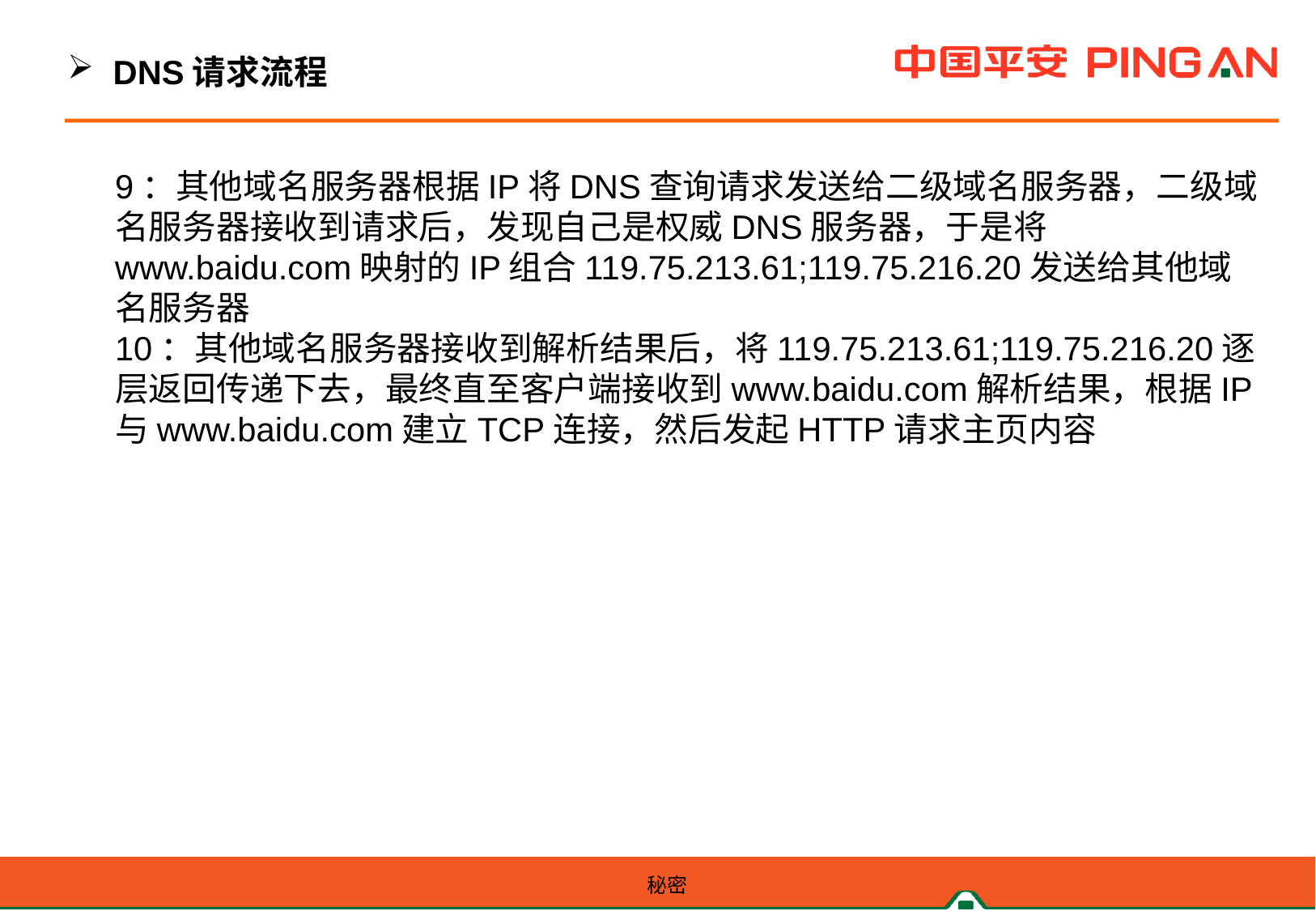

DNS请求流程
9：其他域名服务器根据IP将DNS查询请求发送给二级域名服务器，二级域名服务器接收到请求后，发现自己是权威DNS服务器，于是将www.baidu.com映射的IP组合119.75.213.61;119.75.216.20发送给其他域名服务器
10：其他域名服务器接收到解析结果后，将119.75.213.61;119.75.216.20逐层返回传递下去，最终直至客户端接收到www.baidu.com解析结果，根据IP与www.baidu.com建立TCP连接，然后发起HTTP请求主页内容